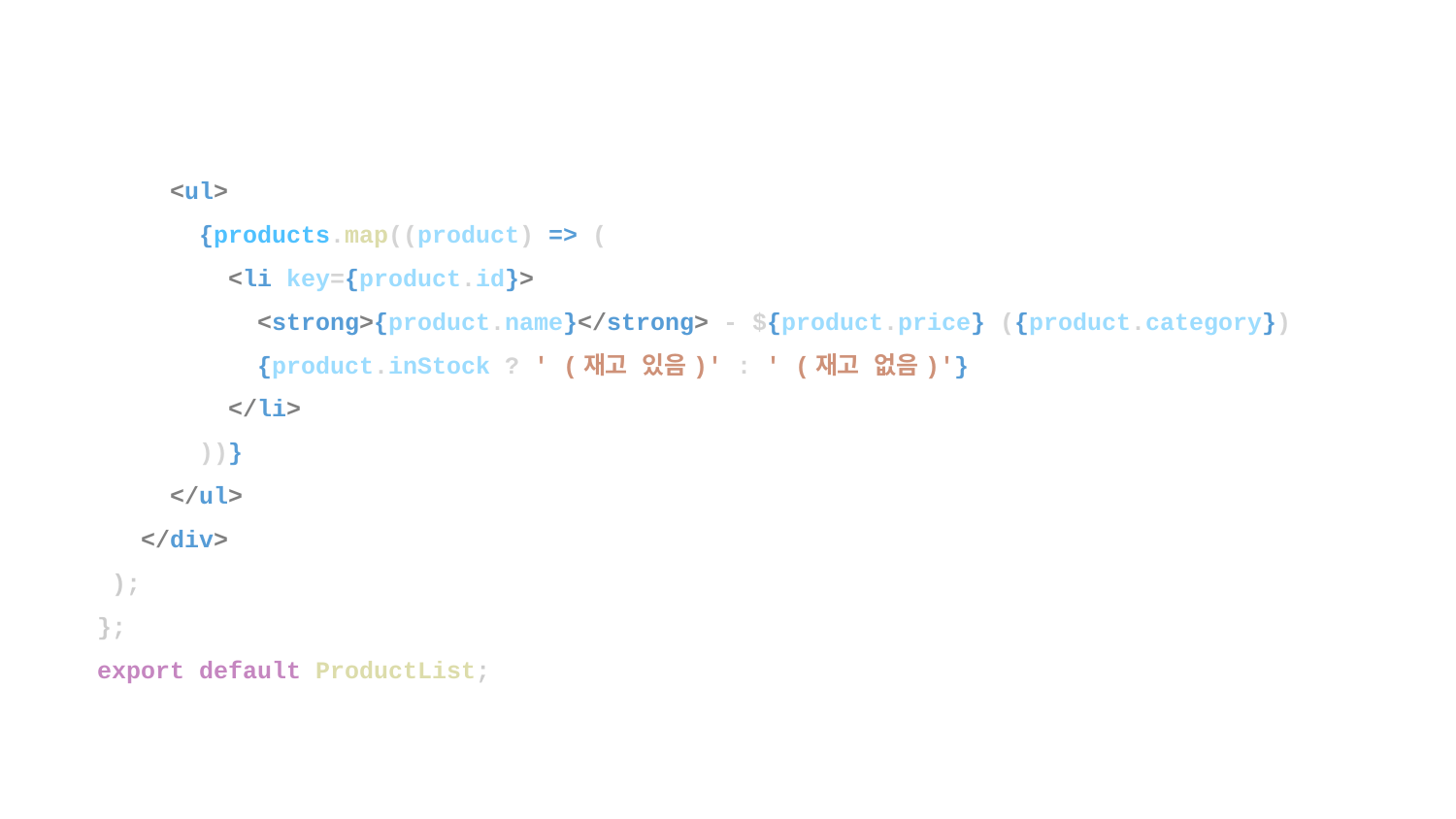

<ul>
       {products.map((product) => (
         <li key={product.id}>
           <strong>{product.name}</strong> - ${product.price} ({product.category})
           {product.inStock ? ' (재고 있음)' : ' (재고 없음)'}
         </li>
       ))}
     </ul>
   </div>
 );
};
export default ProductList;